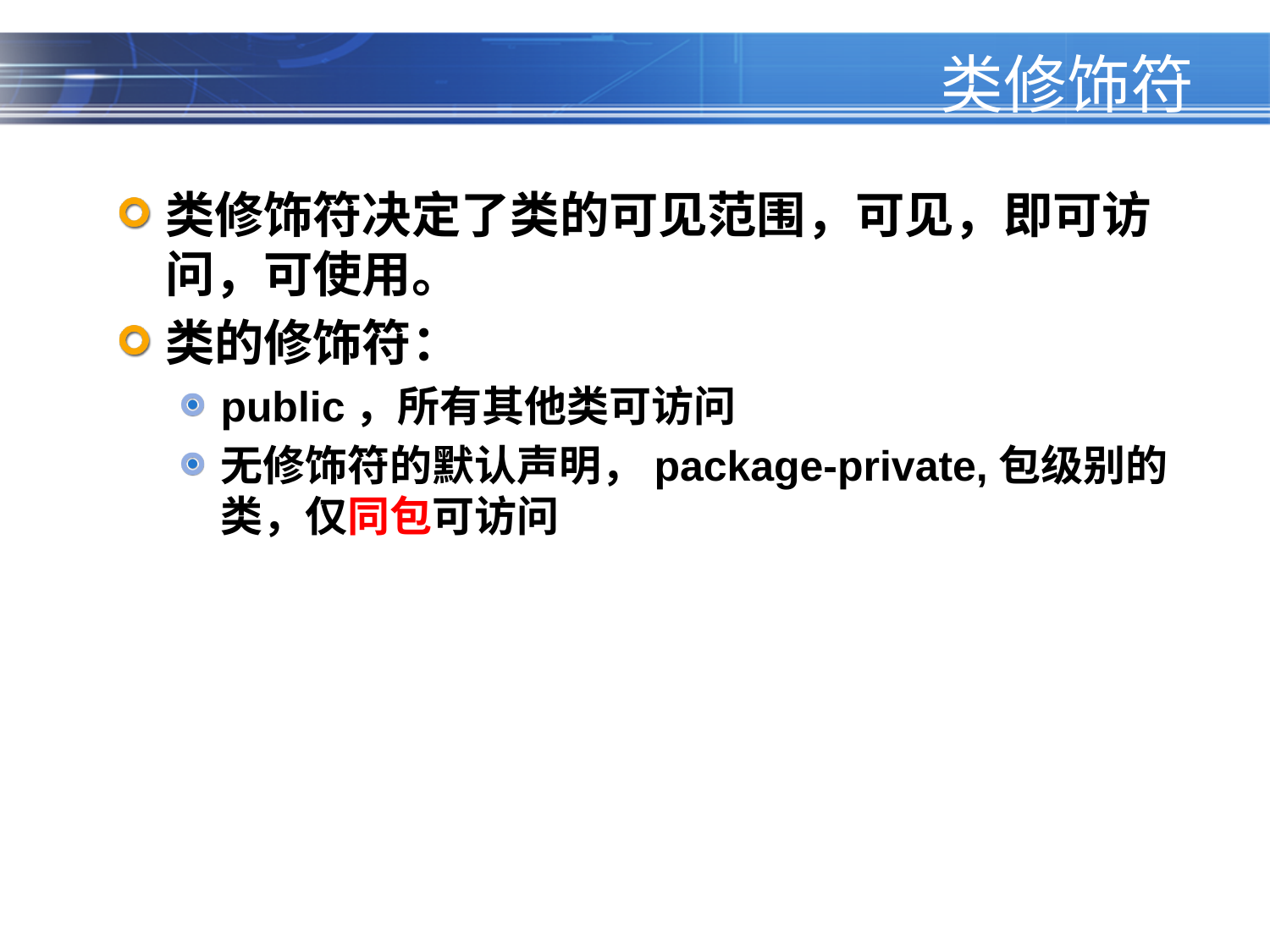

# 类修饰符
类修饰符决定了类的可见范围，可见，即可访问，可使用。
类的修饰符：
public，所有其他类可访问
无修饰符的默认声明，package-private,包级别的类，仅同包可访问